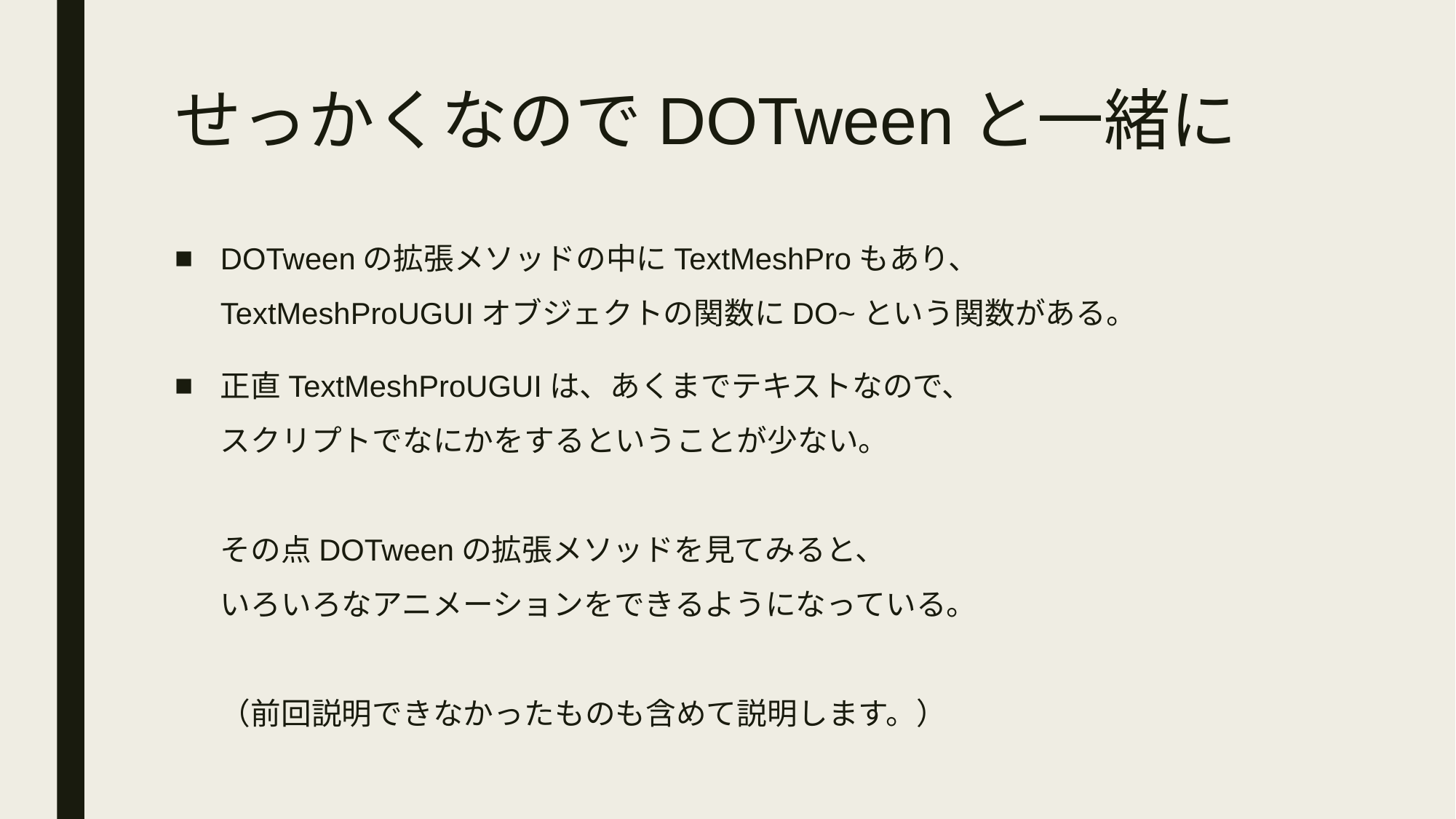

# せっかくなのでDOTweenと一緒に
DOTweenの拡張メソッドの中にTextMeshProもあり、
TextMeshProUGUIオブジェクトの関数にDO~という関数がある。
正直TextMeshProUGUIは、あくまでテキストなので、
スクリプトでなにかをするということが少ない。
その点DOTweenの拡張メソッドを見てみると、
いろいろなアニメーションをできるようになっている。
（前回説明できなかったものも含めて説明します。）